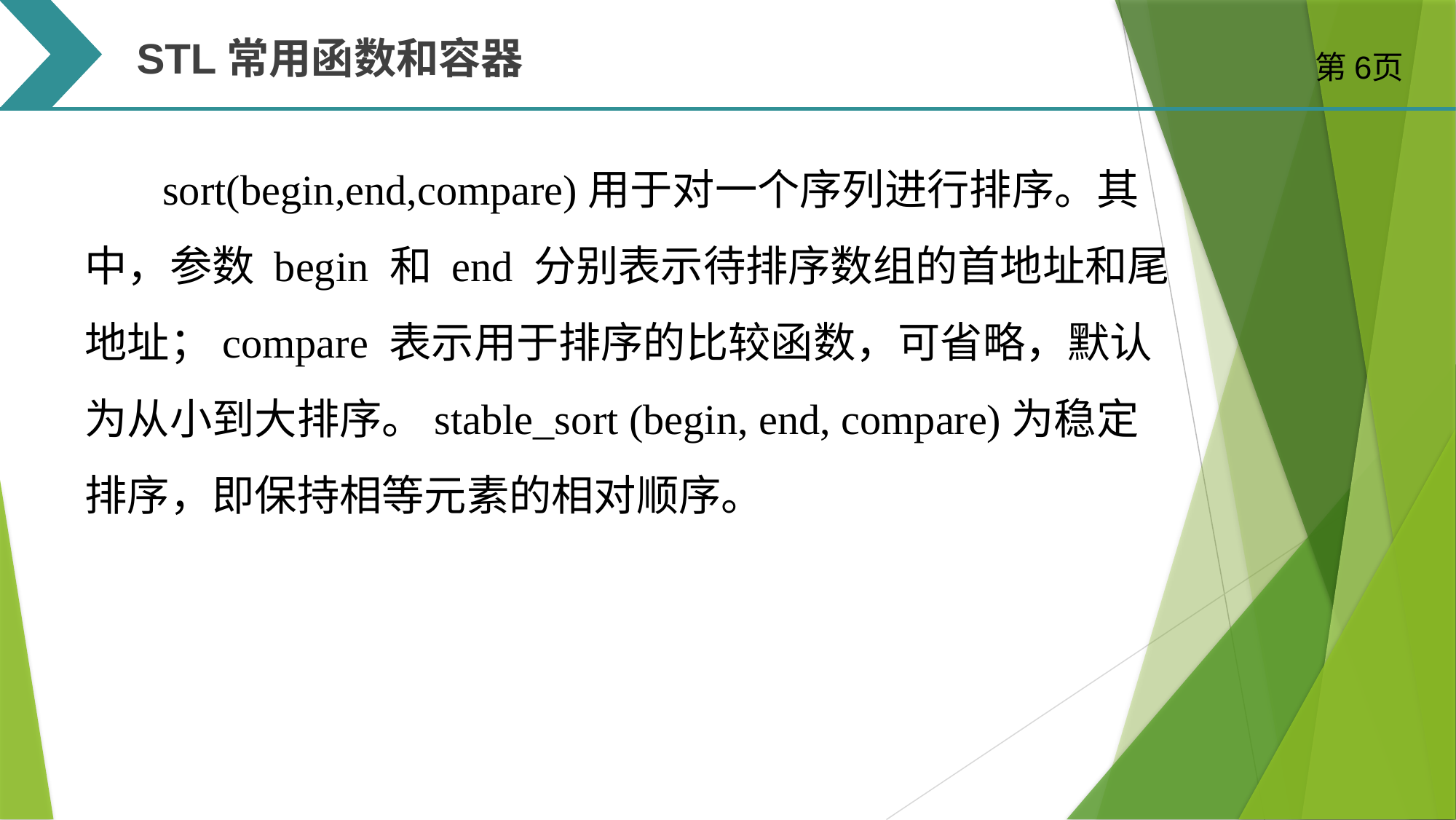

STL常用函数和容器
第6页
sort(begin,end,compare)用于对一个序列进行排序。其中，参数 begin 和 end 分别表示待排序数组的首地址和尾地址；compare 表示用于排序的比较函数，可省略，默认为从小到大排序。stable_sort (begin, end, compare)为稳定排序，即保持相等元素的相对顺序。